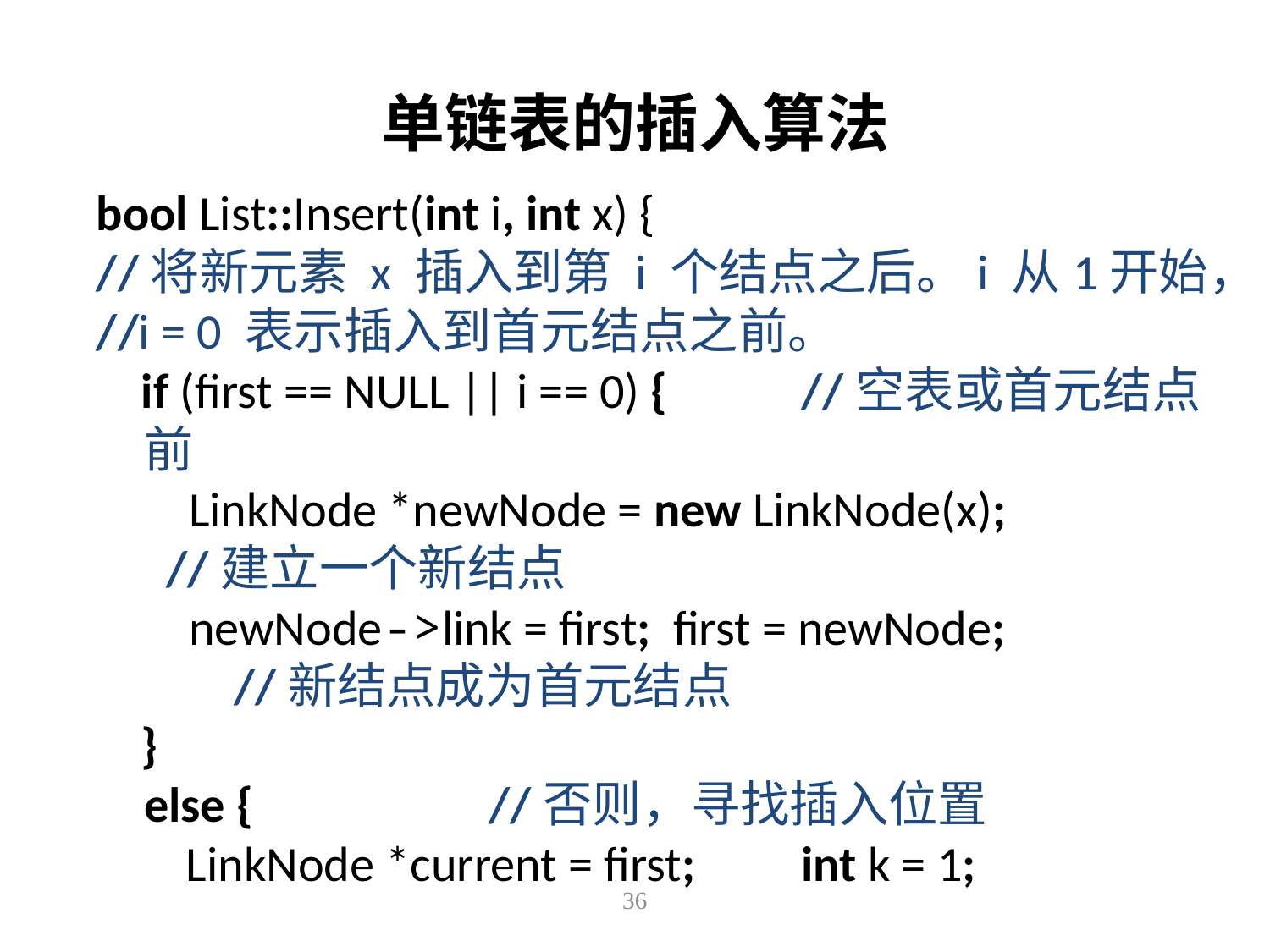

# 单链表的插入算法
bool List::Insert(int i, int x) {
//将新元素 x 插入到第 i 个结点之后。i 从1开始，
//i = 0 表示插入到首元结点之前。
    if (first == NULL || i == 0) {	  //空表或首元结点前
	    LinkNode *newNode = new LinkNode(x);		  //建立一个新结点
	    newNode->link = first;  first = newNode;
   	        //新结点成为首元结点
    }
  	else {                     //否则，寻找插入位置
        LinkNode *current = first;	  int k = 1;
36